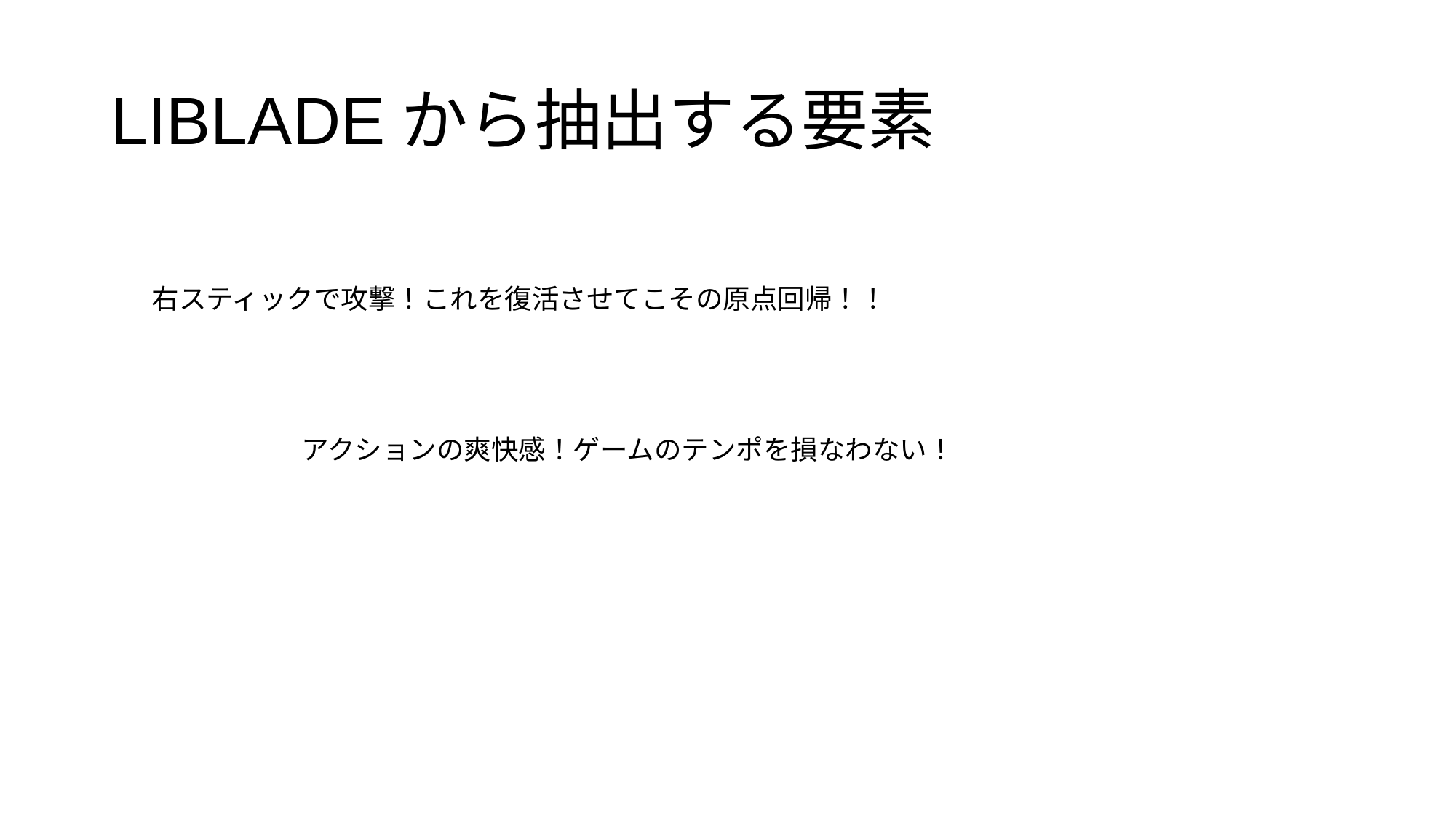

# LIBLADEから抽出する要素
右スティックで攻撃！これを復活させてこその原点回帰！！
アクションの爽快感！ゲームのテンポを損なわない！